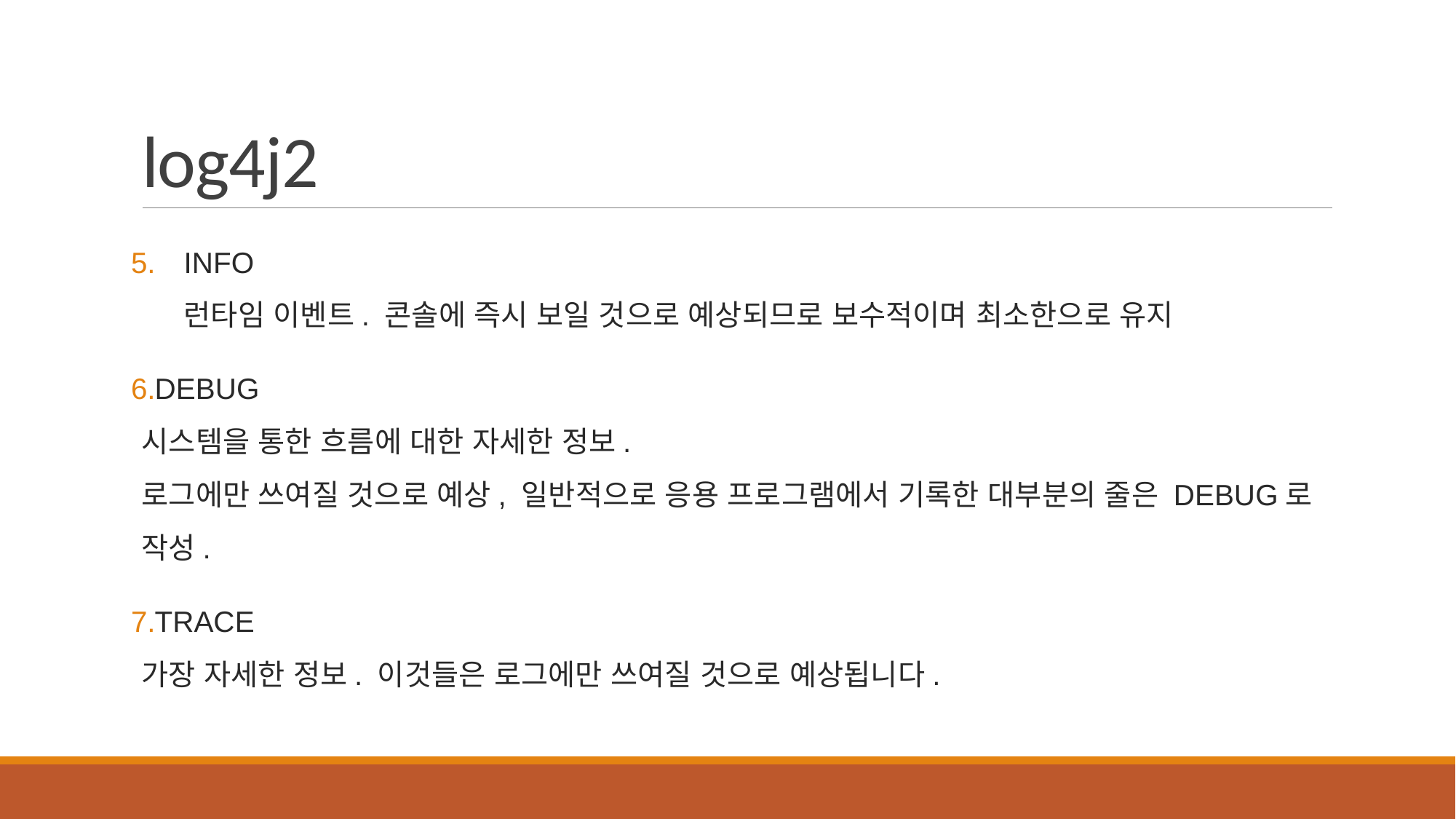

# log4j2
INFO
런타임 이벤트. 콘솔에 즉시 보일 것으로 예상되므로 보수적이며 최소한으로 유지
DEBUG
시스템을 통한 흐름에 대한 자세한 정보.
로그에만 쓰여질 것으로 예상, 일반적으로 응용 프로그램에서 기록한 대부분의 줄은 DEBUG로 작성.
TRACE
가장 자세한 정보. 이것들은 로그에만 쓰여질 것으로 예상됩니다.